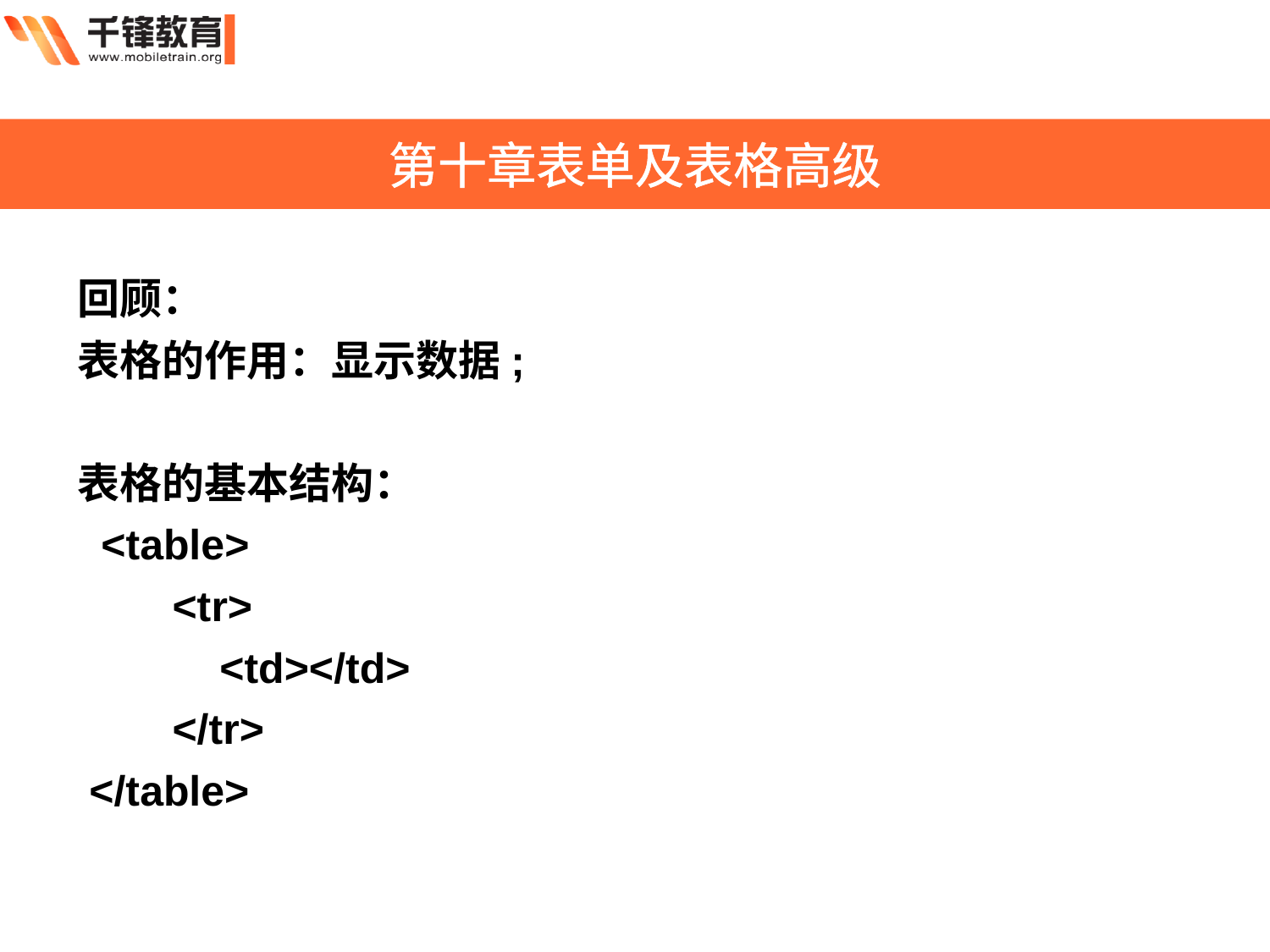

第十章表单及表格高级
回顾：
表格的作用：显示数据;

表格的基本结构：
  <table>
        <tr>
            <td></td>
        </tr>
 </table>